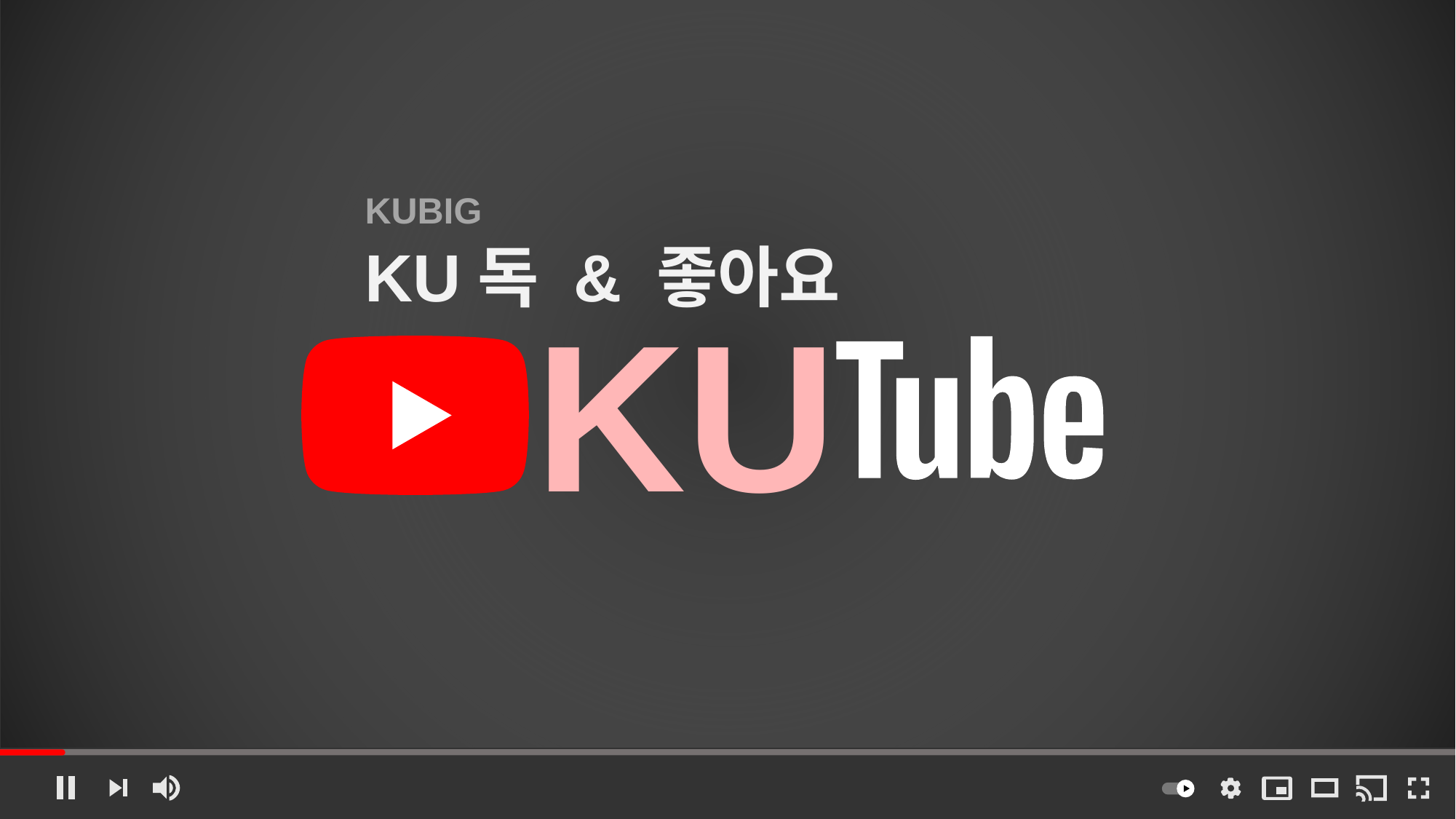

KU독 & 좋아요
2022-1 KUBIG Conference
KUBIG
KU독 & 좋아요
KU